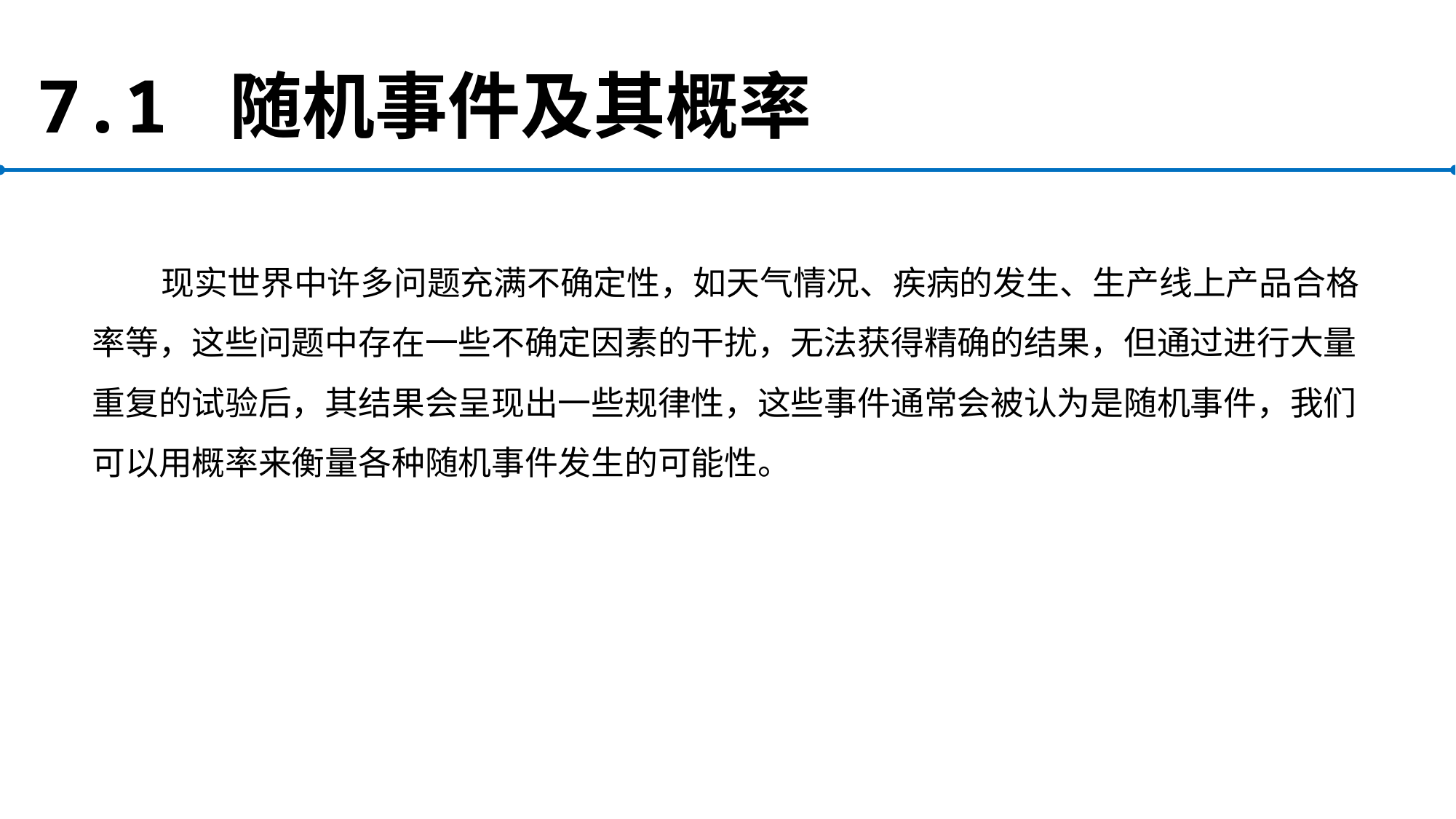

# 7.1 随机事件及其概率
现实世界中许多问题充满不确定性，如天气情况、疾病的发生、生产线上产品合格率等，这些问题中存在一些不确定因素的干扰，无法获得精确的结果，但通过进行大量重复的试验后，其结果会呈现出一些规律性，这些事件通常会被认为是随机事件，我们可以用概率来衡量各种随机事件发生的可能性。